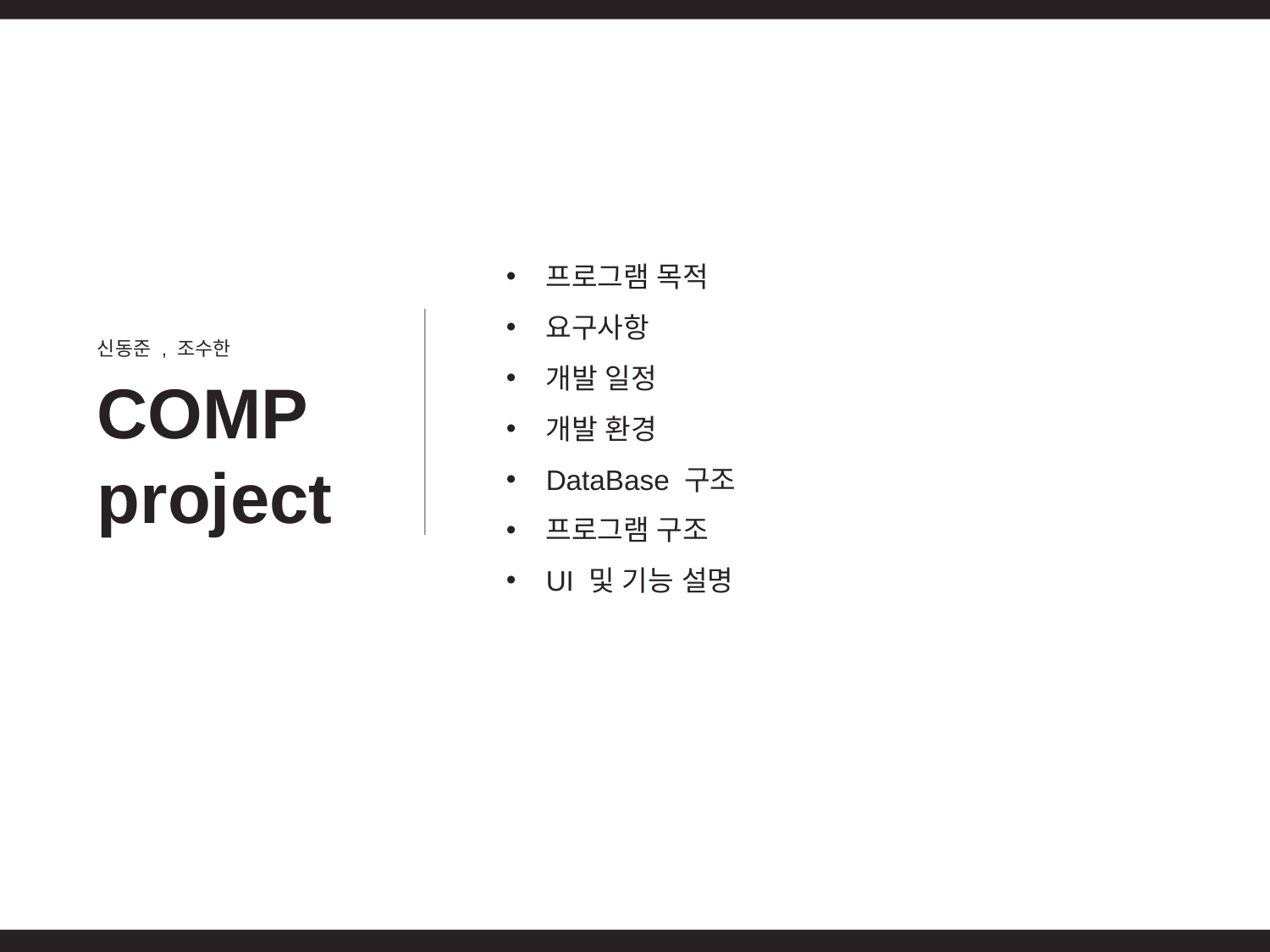

프로그램 목적
요구사항
개발 일정
개발 환경
DataBase 구조
프로그램 구조
UI 및 기능 설명
신동준 , 조수한
COMP
project